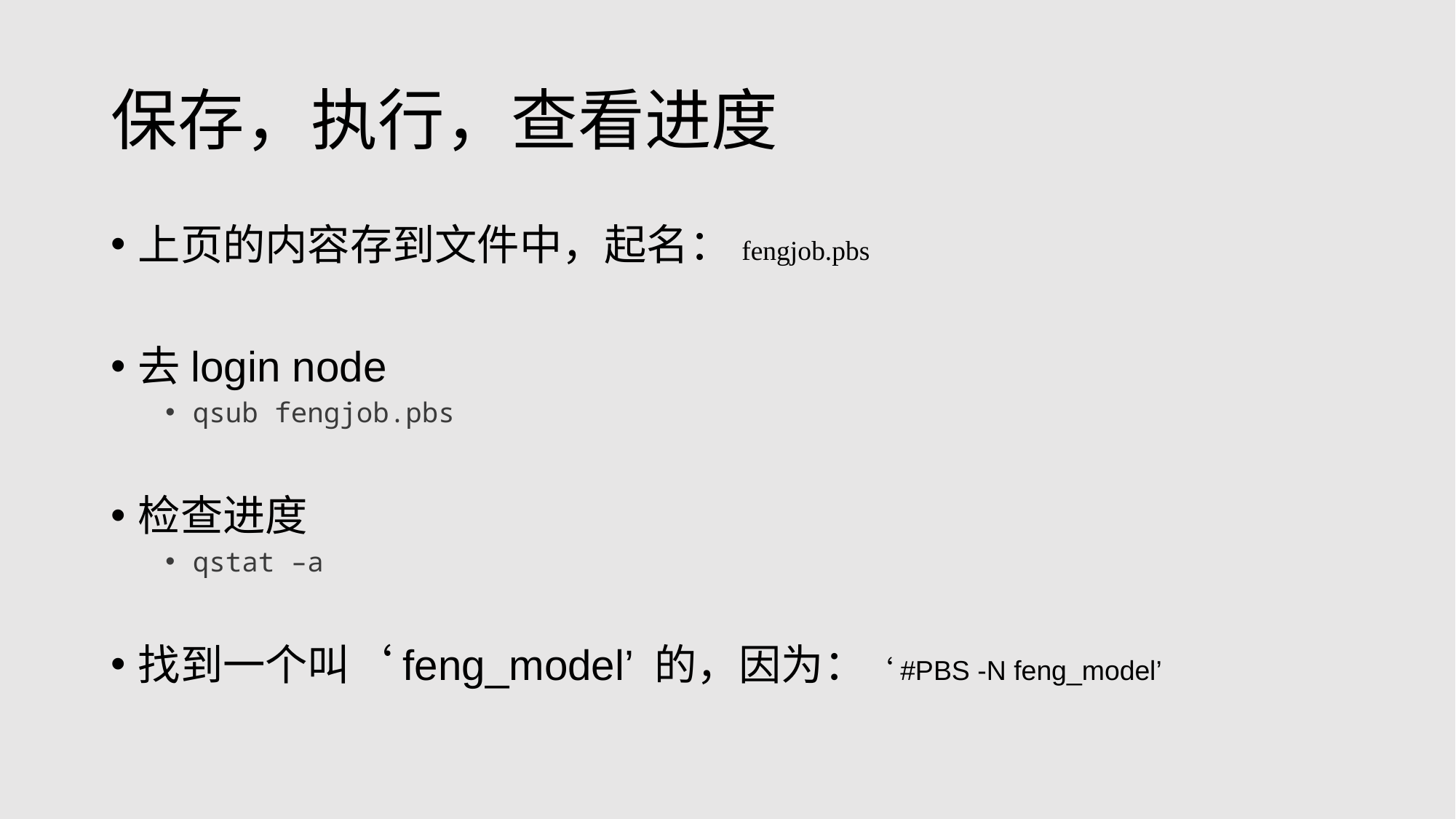

# 保存，执行，查看进度
上页的内容存到文件中，起名：fengjob.pbs

去login node
qsub fengjob.pbs

检查进度
qstat –a

找到一个叫‘feng_model’ 的，因为：‘#PBS -N feng_model’